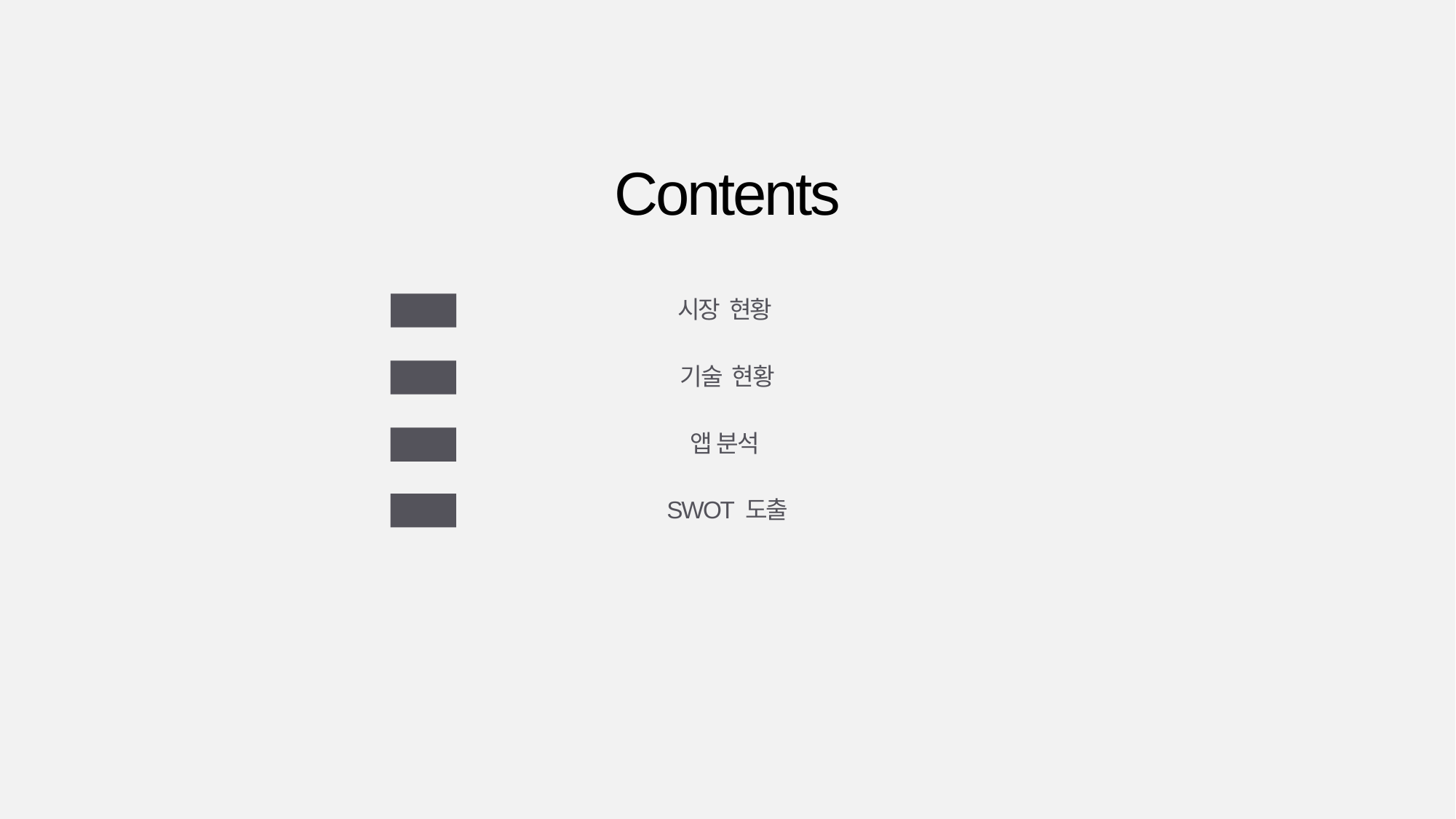

Contents
시장  현황

01
기술  현황

02
앱 분석
03

SWOT 도출
04